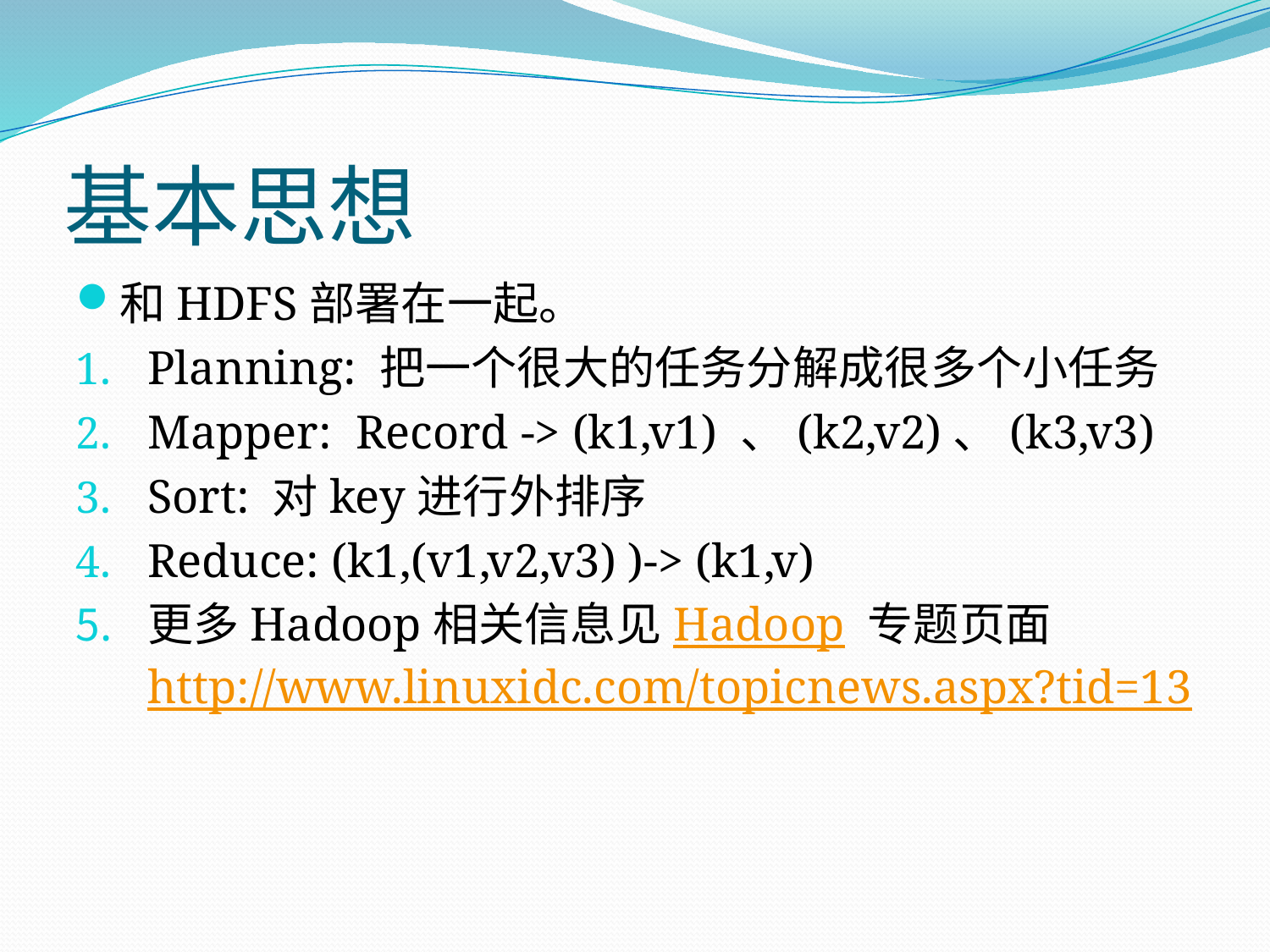

# 基本思想
和HDFS部署在一起。
Planning: 把一个很大的任务分解成很多个小任务
Mapper:  Record -> (k1,v1) 、(k2,v2)、(k3,v3)
Sort: 对key进行外排序
Reduce: (k1,(v1,v2,v3) )-> (k1,v)
更多Hadoop相关信息见Hadoop 专题页面 http://www.linuxidc.com/topicnews.aspx?tid=13